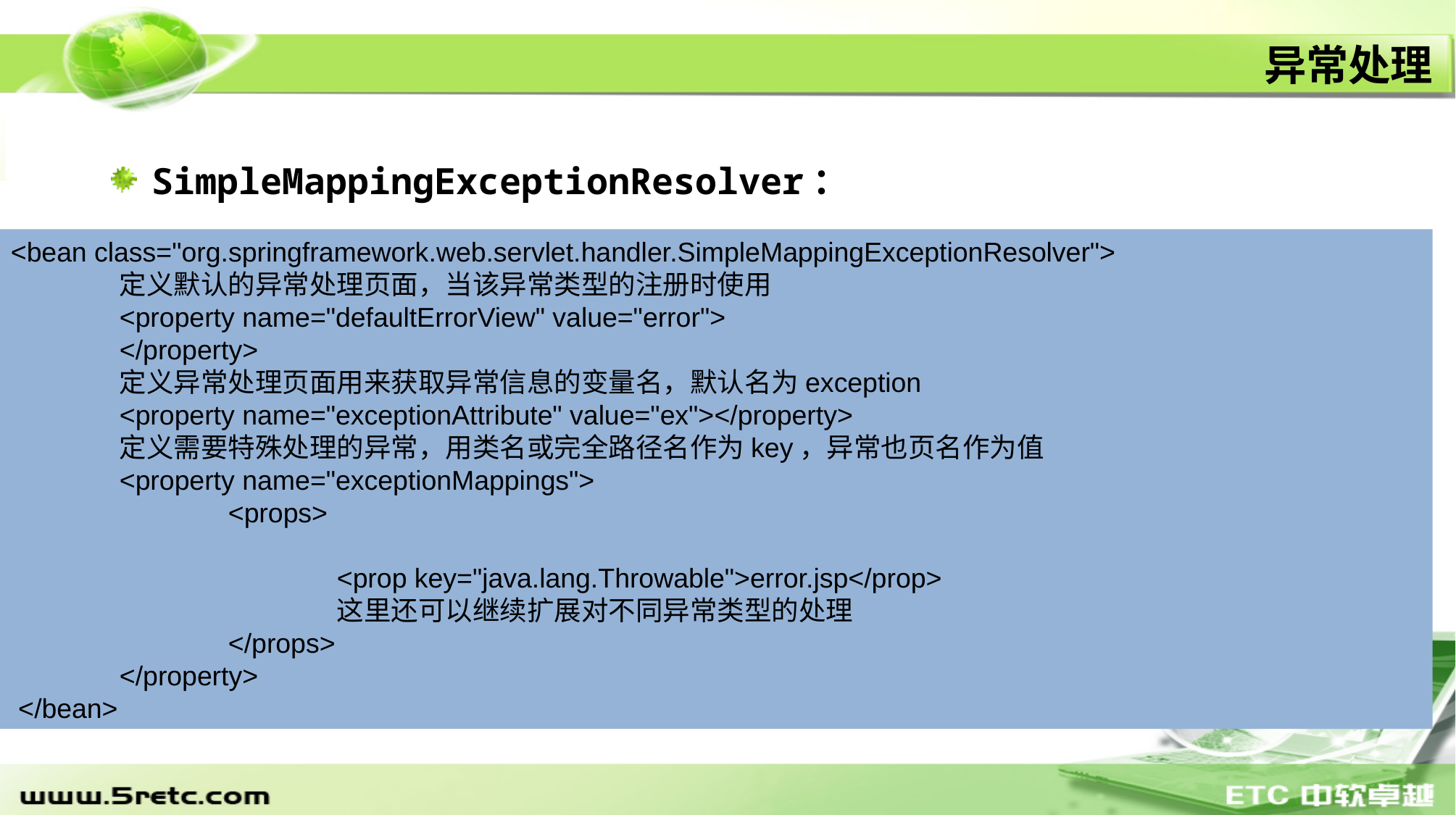

# 异常处理
SimpleMappingExceptionResolver：

<bean class="org.springframework.web.servlet.handler.SimpleMappingExceptionResolver">
	定义默认的异常处理页面，当该异常类型的注册时使用
	<property name="defaultErrorView" value="error">
	</property>
	定义异常处理页面用来获取异常信息的变量名，默认名为exception
	<property name="exceptionAttribute" value="ex"></property>
	定义需要特殊处理的异常，用类名或完全路径名作为key，异常也页名作为值
	<property name="exceptionMappings">
		<props>

			<prop key="java.lang.Throwable">error.jsp</prop>
			这里还可以继续扩展对不同异常类型的处理
		</props>
	</property>
 </bean>